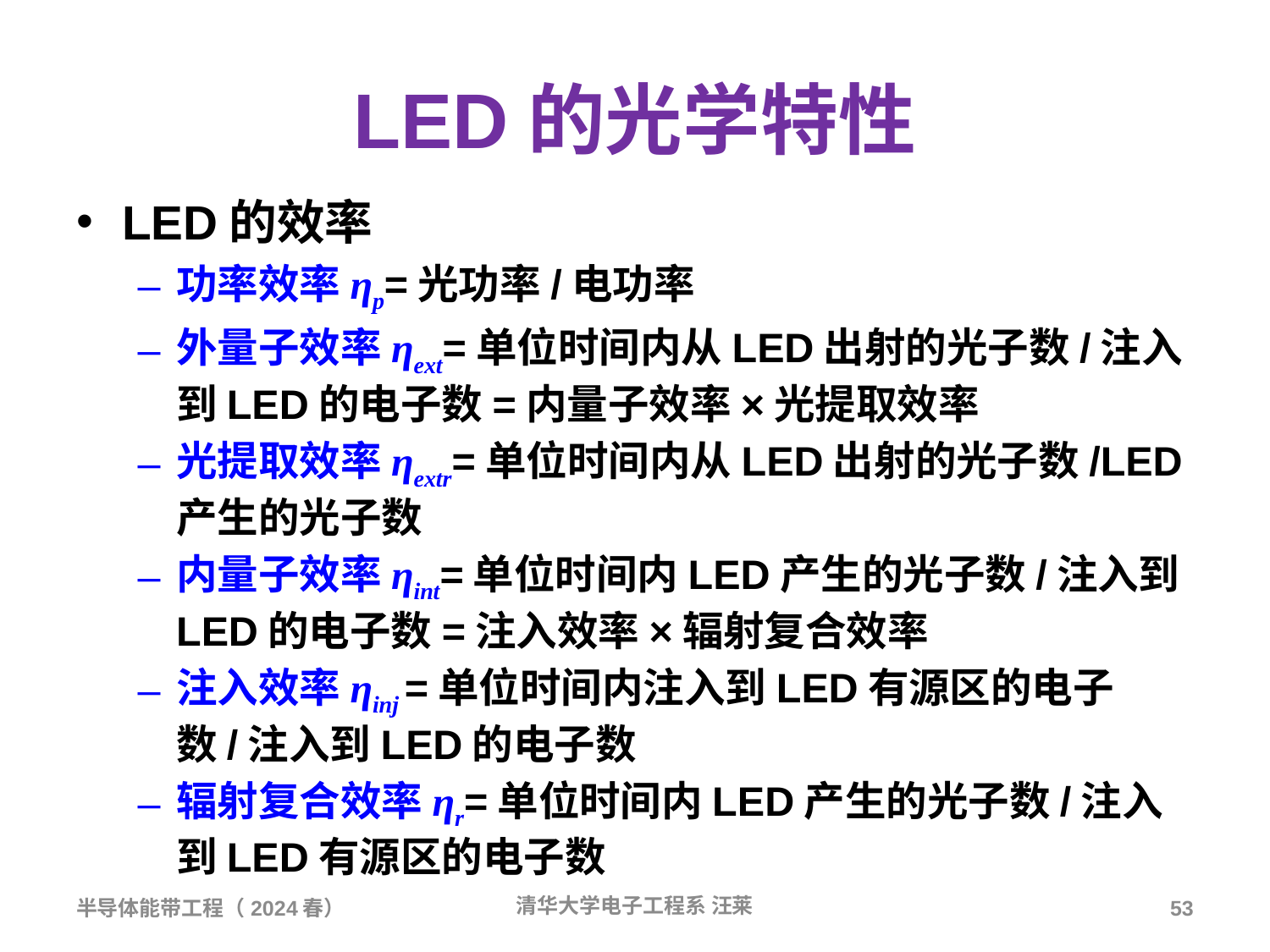

# LED的光学特性
LED的效率
功率效率ηp=光功率/电功率
外量子效率ηext=单位时间内从LED出射的光子数/注入到LED的电子数=内量子效率×光提取效率
光提取效率ηextr=单位时间内从LED出射的光子数/LED产生的光子数
内量子效率ηint=单位时间内LED产生的光子数/注入到LED的电子数=注入效率×辐射复合效率
注入效率ηinj =单位时间内注入到LED有源区的电子数/注入到LED的电子数
辐射复合效率ηr=单位时间内LED产生的光子数/注入到LED有源区的电子数
半导体能带工程（2024春）
清华大学电子工程系 汪莱
53